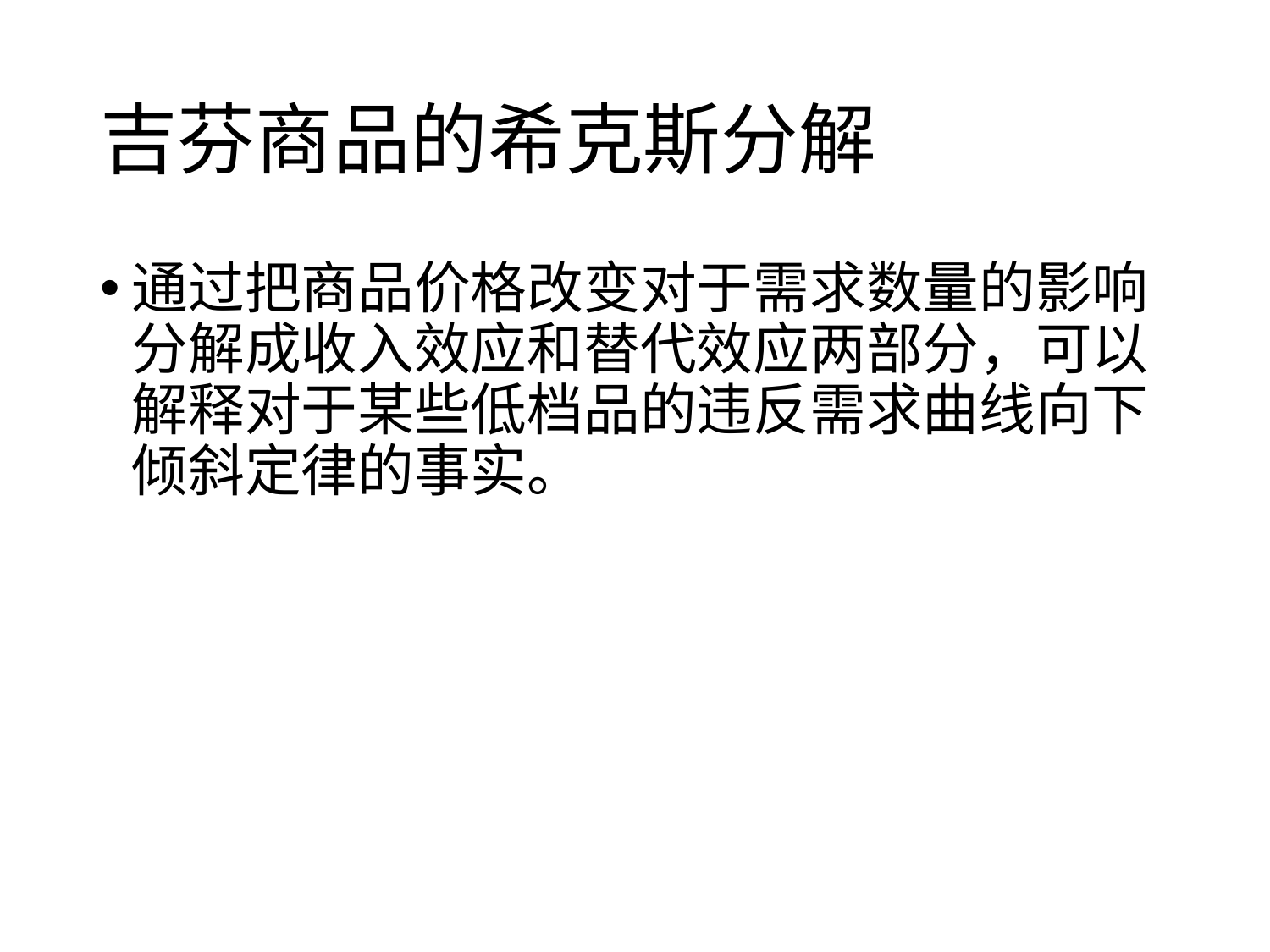

# 吉芬商品的希克斯分解
通过把商品价格改变对于需求数量的影响分解成收入效应和替代效应两部分，可以解释对于某些低档品的违反需求曲线向下倾斜定律的事实。